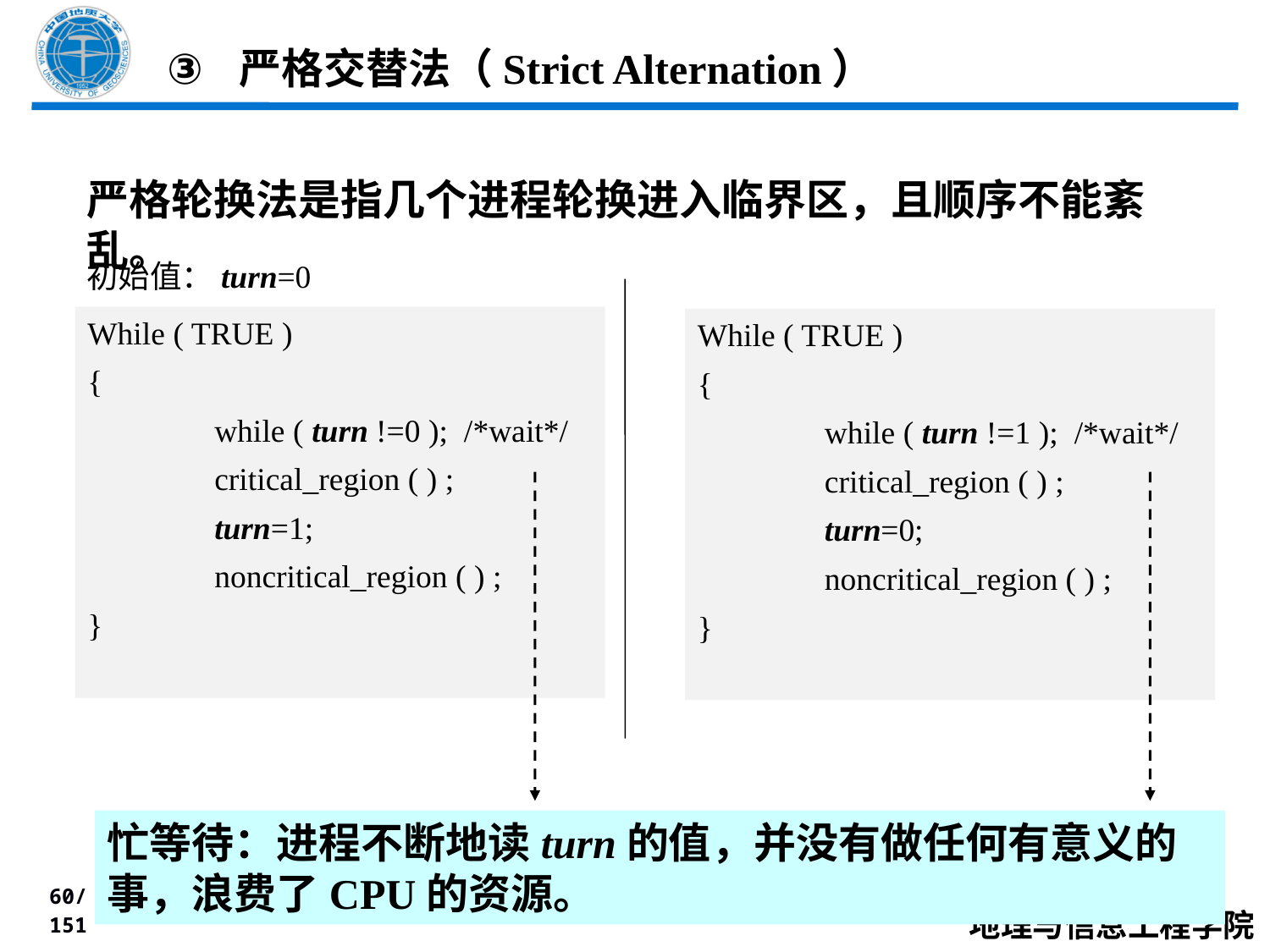

严格交替法（Strict Alternation）
严格轮换法是指几个进程轮换进入临界区，且顺序不能紊乱。
初始值：turn=0

While ( TRUE )
{
	while ( turn !=0 );  /*wait*/
	critical_region ( ) ;
	turn=1;
	noncritical_region ( ) ;
}

While ( TRUE )
{
	while ( turn !=1 );  /*wait*/
	critical_region ( ) ;
	turn=0;
	noncritical_region ( ) ;
}

忙等待：进程不断地读turn的值，并没有做任何有意义的事，浪费了CPU的资源。